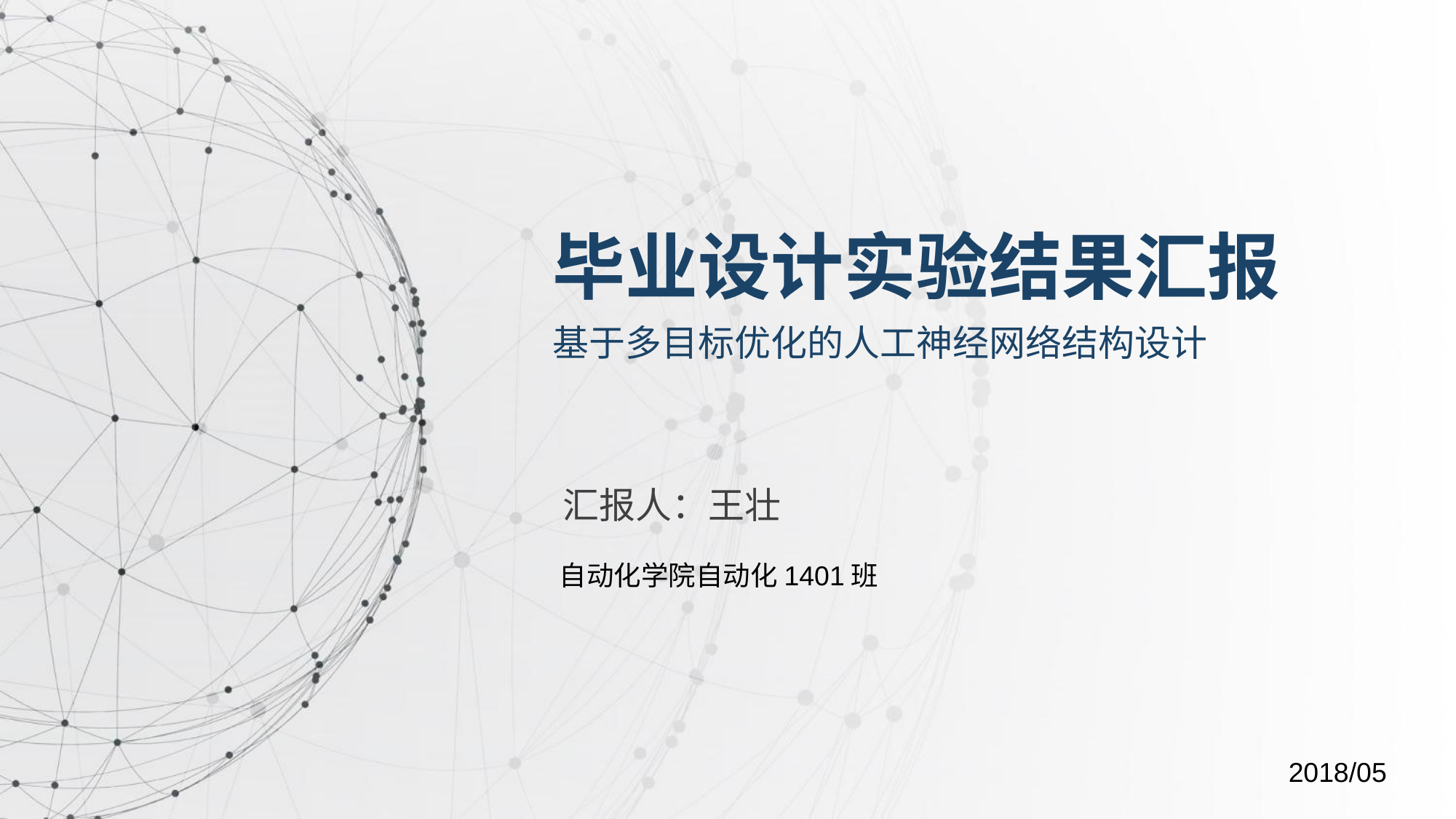

毕业设计实验结果汇报
基于多目标优化的人工神经网络结构设计
汇报人：王壮
自动化学院自动化1401班
2018/05